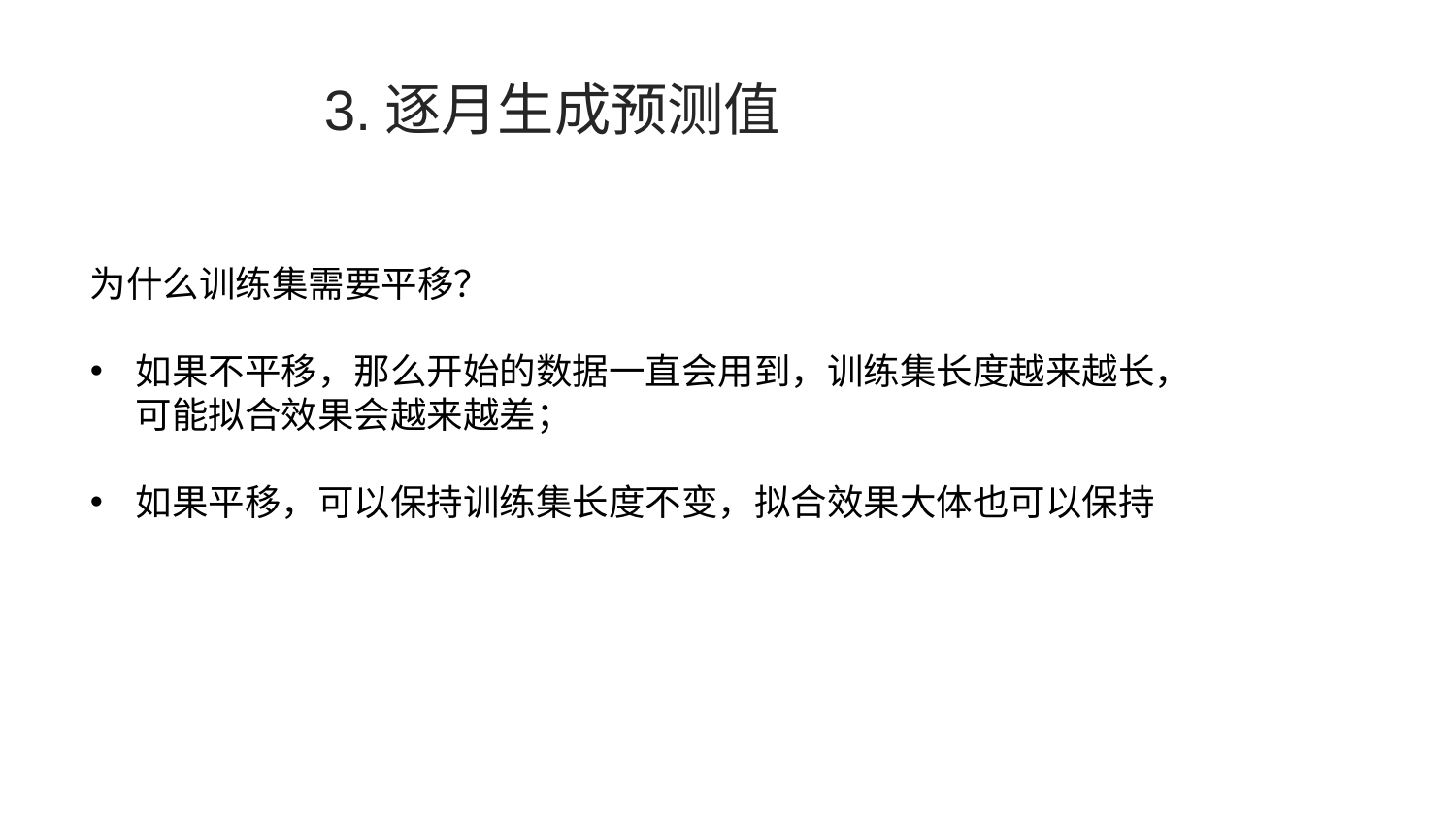

# 3.逐月生成预测值
为什么训练集需要平移？

如果不平移，那么开始的数据一直会用到，训练集长度越来越长，可能拟合效果会越来越差；

如果平移，可以保持训练集长度不变，拟合效果大体也可以保持